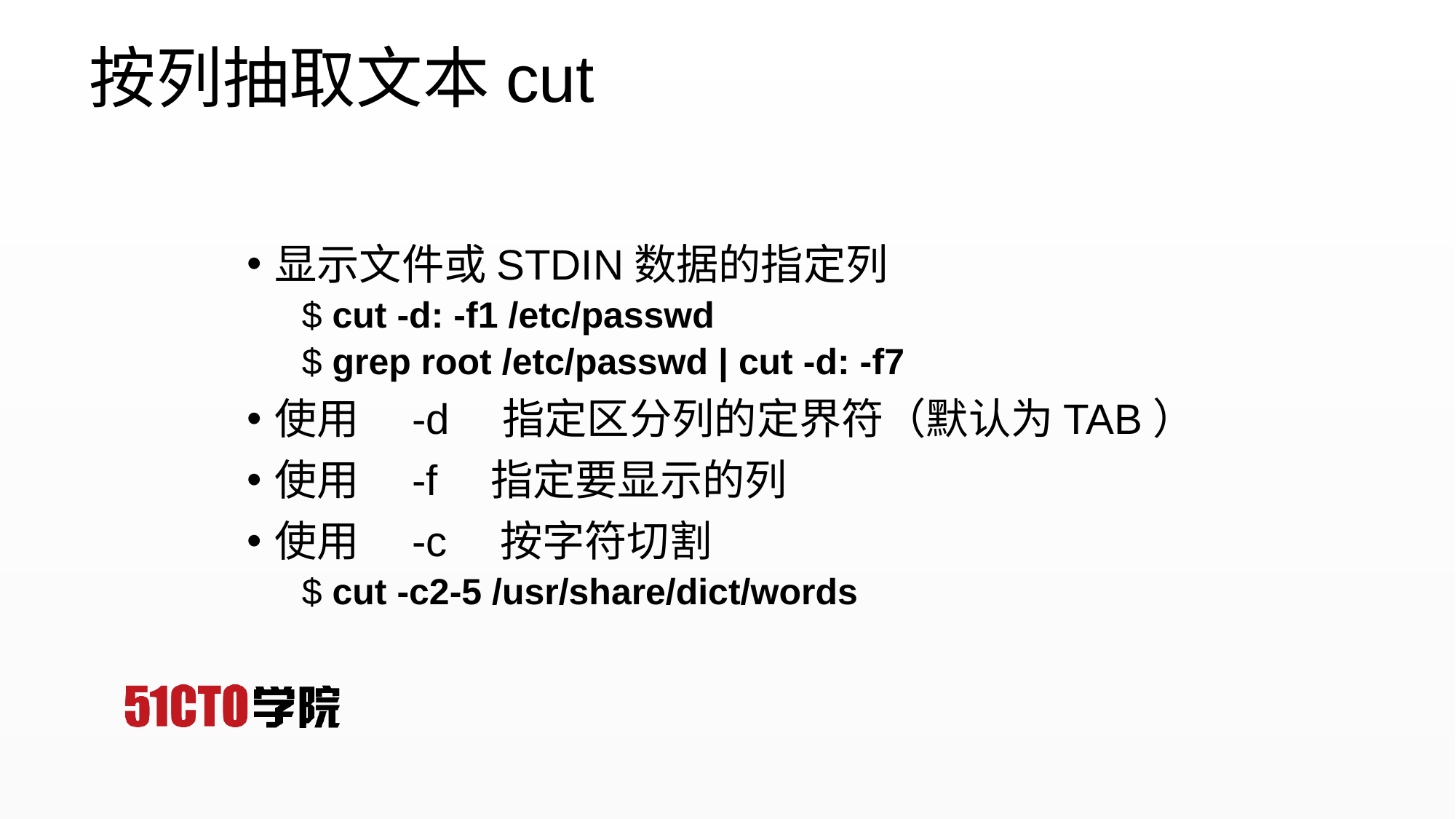

# 按列抽取文本cut
显示文件或STDIN数据的指定列
$ cut -d: -f1 /etc/passwd
$ grep root /etc/passwd | cut -d: -f7
使用　-d　指定区分列的定界符（默认为TAB）
使用　-f　指定要显示的列
使用　-c　按字符切割
$ cut -c2-5 /usr/share/dict/words